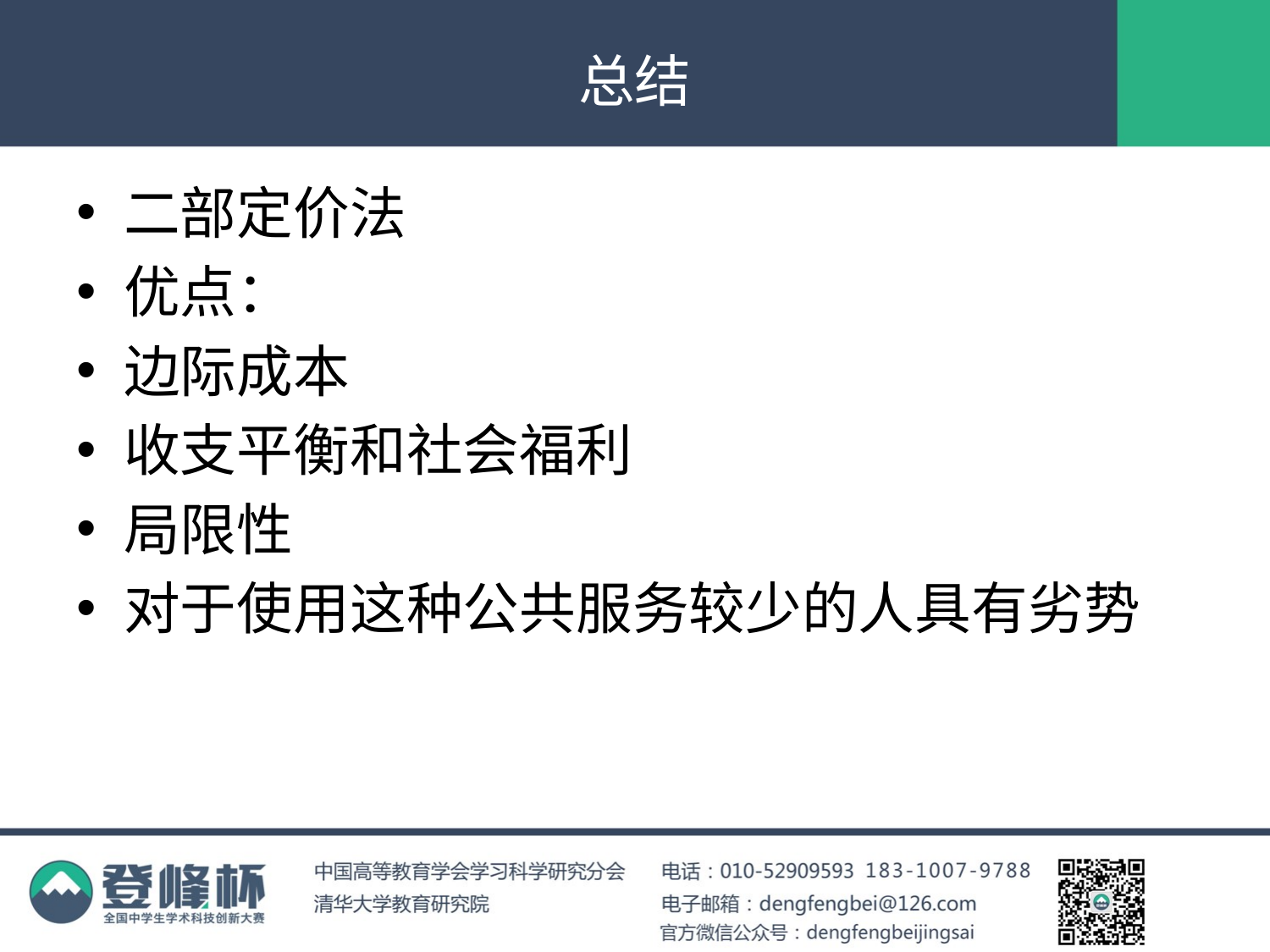

# 总结
二部定价法
优点：
边际成本
收支平衡和社会福利
局限性
对于使用这种公共服务较少的人具有劣势